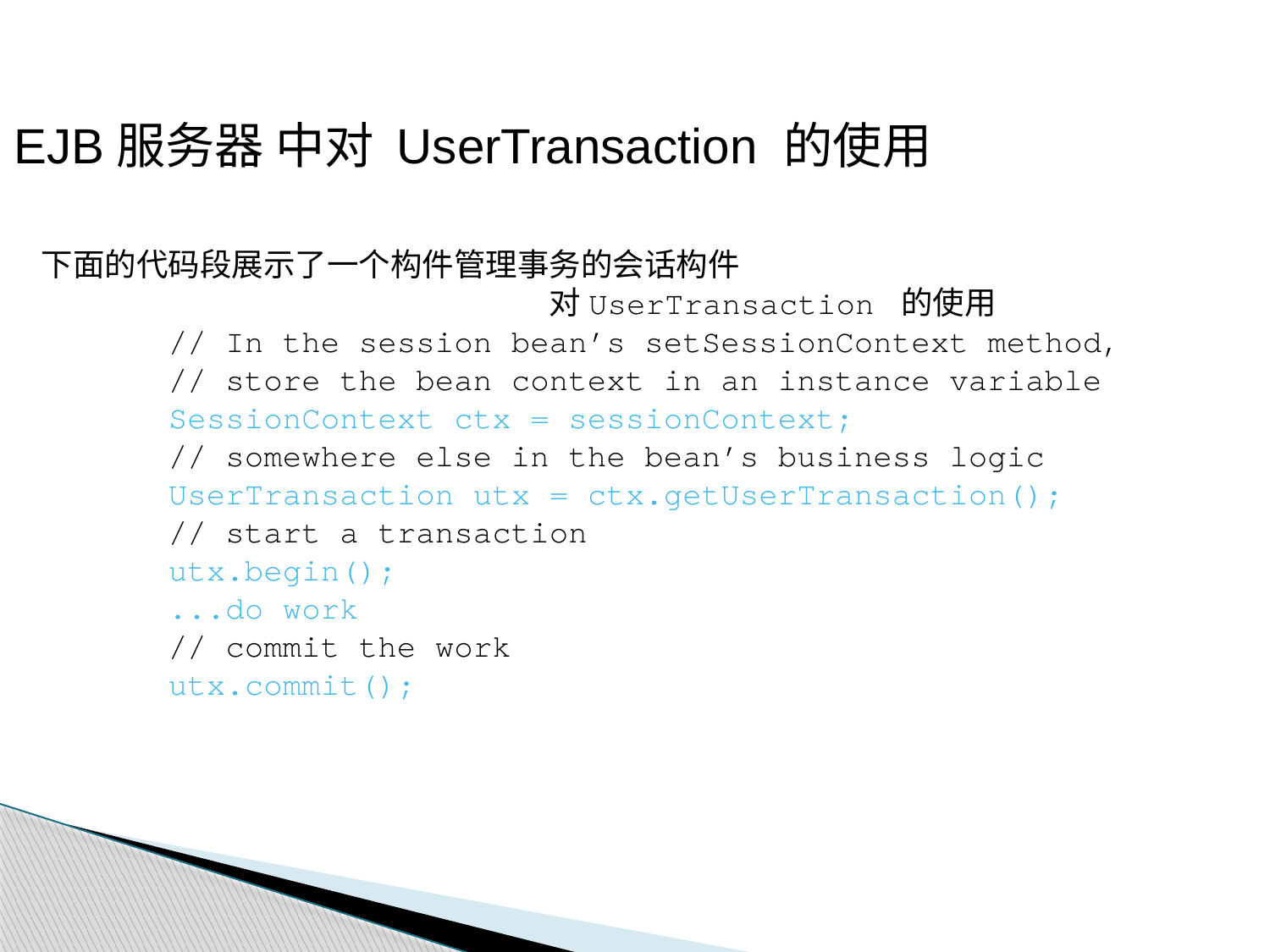

EJB服务器 中对 UserTransaction 的使用
下面的代码段展示了一个构件管理事务的会话构件
				对UserTransaction 的使用
	// In the session bean’s setSessionContext method,
	// store the bean context in an instance variable
	SessionContext ctx = sessionContext;
	// somewhere else in the bean’s business logic
	UserTransaction utx = ctx.getUserTransaction();
	// start a transaction
	utx.begin();
	...do work
	// commit the work
	utx.commit();